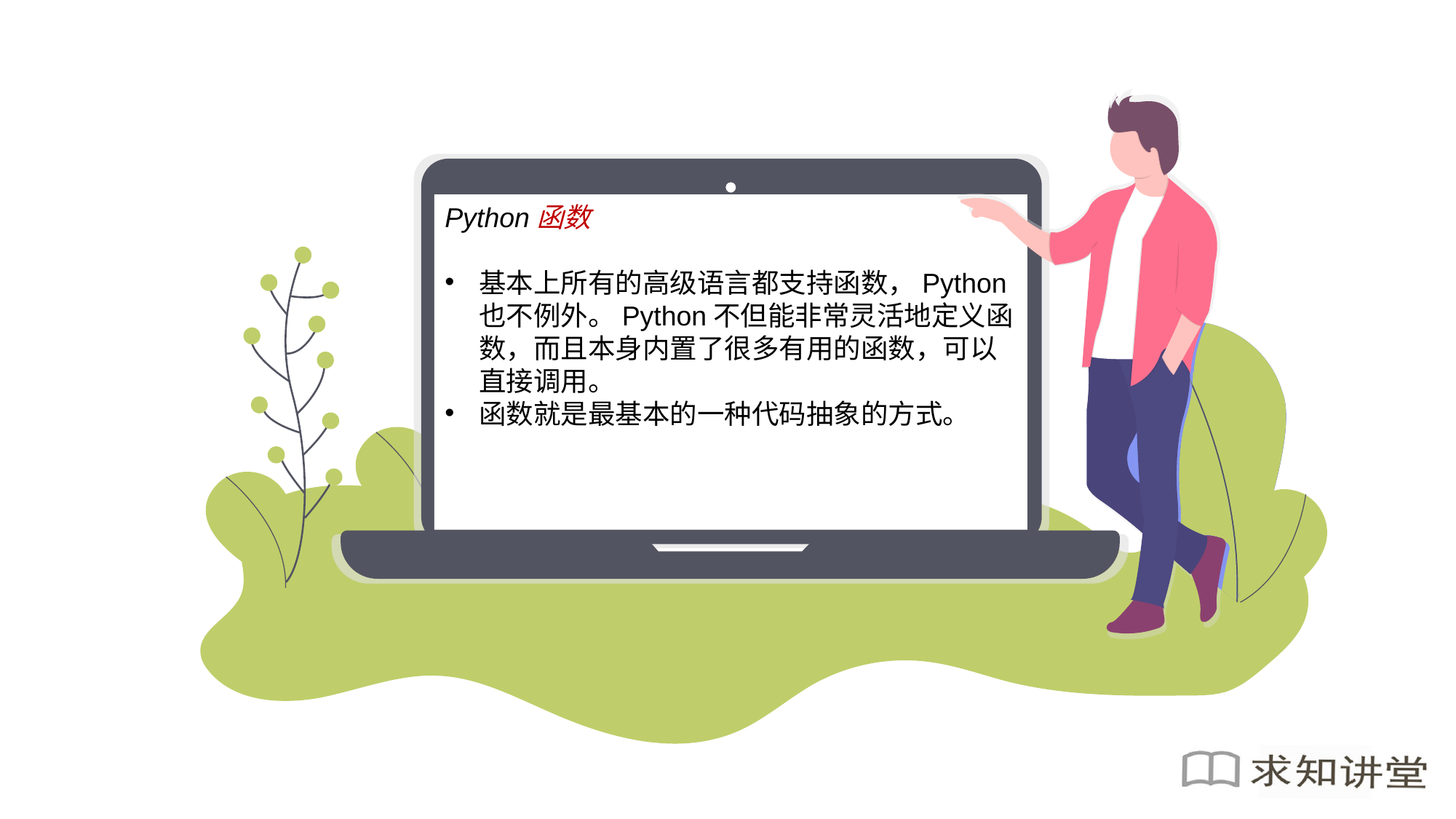

Python函数

基本上所有的高级语言都支持函数，Python也不例外。Python不但能非常灵活地定义函数，而且本身内置了很多有用的函数，可以直接调用。
函数就是最基本的一种代码抽象的方式。